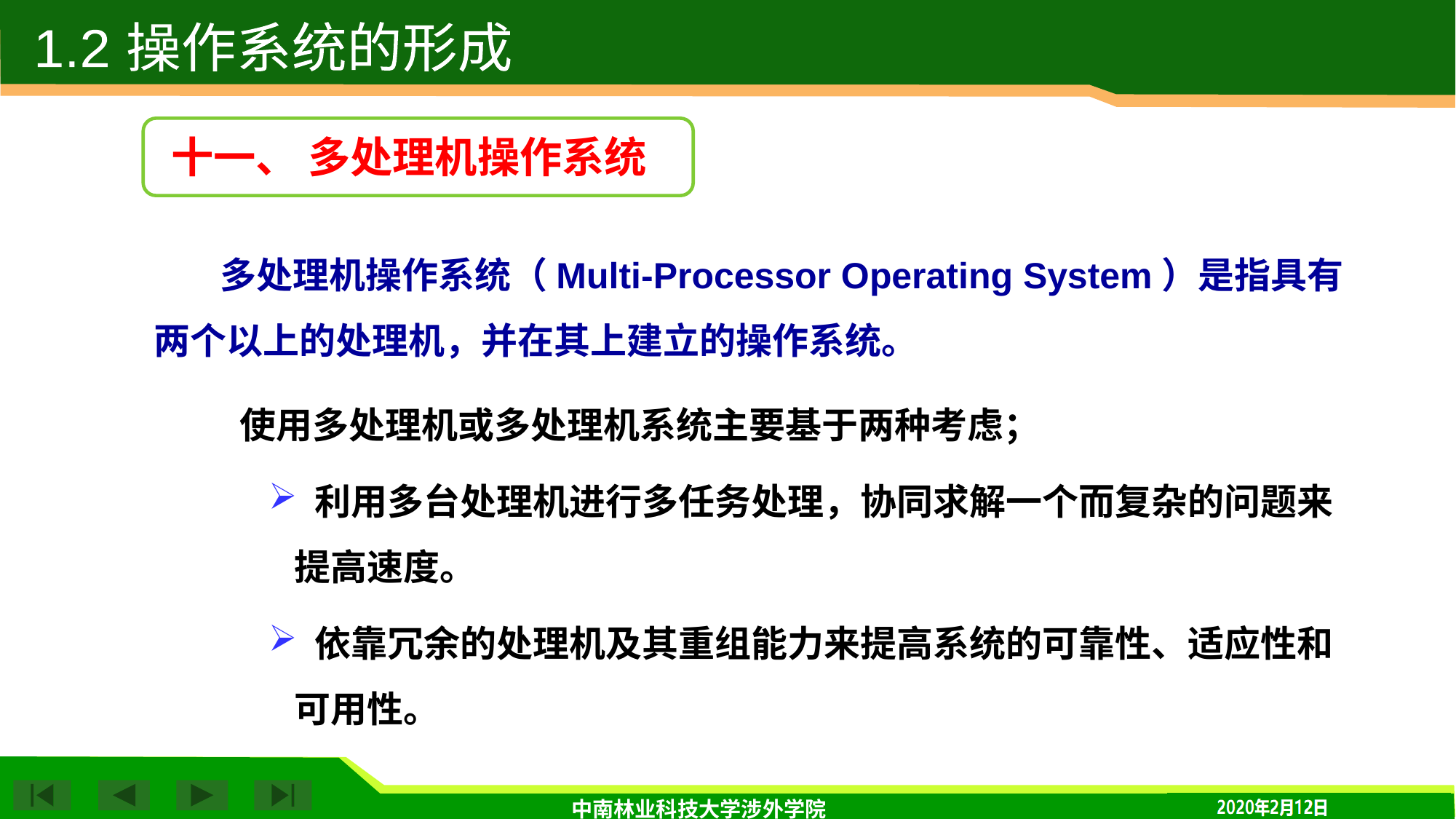

1.2 操作系统的形成

十一、 多处理机操作系统

       多处理机操作系统（Multi-Processor Operating System）是指具有两个以上的处理机，并在其上建立的操作系统。
使用多处理机或多处理机系统主要基于两种考虑；
 利用多台处理机进行多任务处理，协同求解一个而复杂的问题来提高速度。
 依靠冗余的处理机及其重组能力来提高系统的可靠性、适应性和可用性。